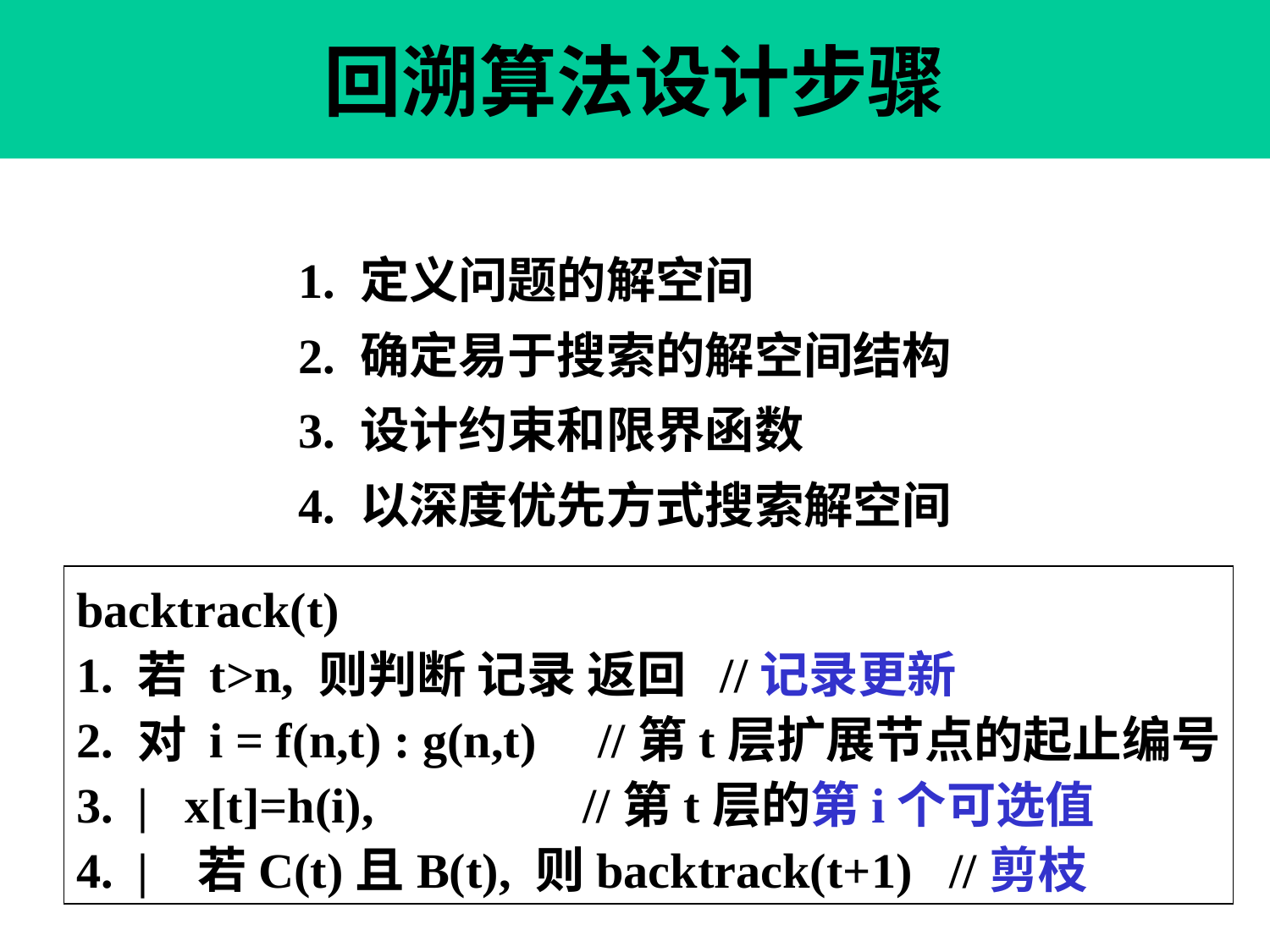

# 回溯算法设计步骤
1. 定义问题的解空间
2. 确定易于搜索的解空间结构
3. 设计约束和限界函数
4. 以深度优先方式搜索解空间
backtrack(t)
1. 若 t>n, 则判断 记录 返回  //记录更新
2. 对 i = f(n,t) : g(n,t)     //第t层扩展节点的起止编号
3.  |   x[t]=h(i),                 //第t层的第i个可选值
4.  |   若C(t)且B(t), 则backtrack(t+1)   //剪枝